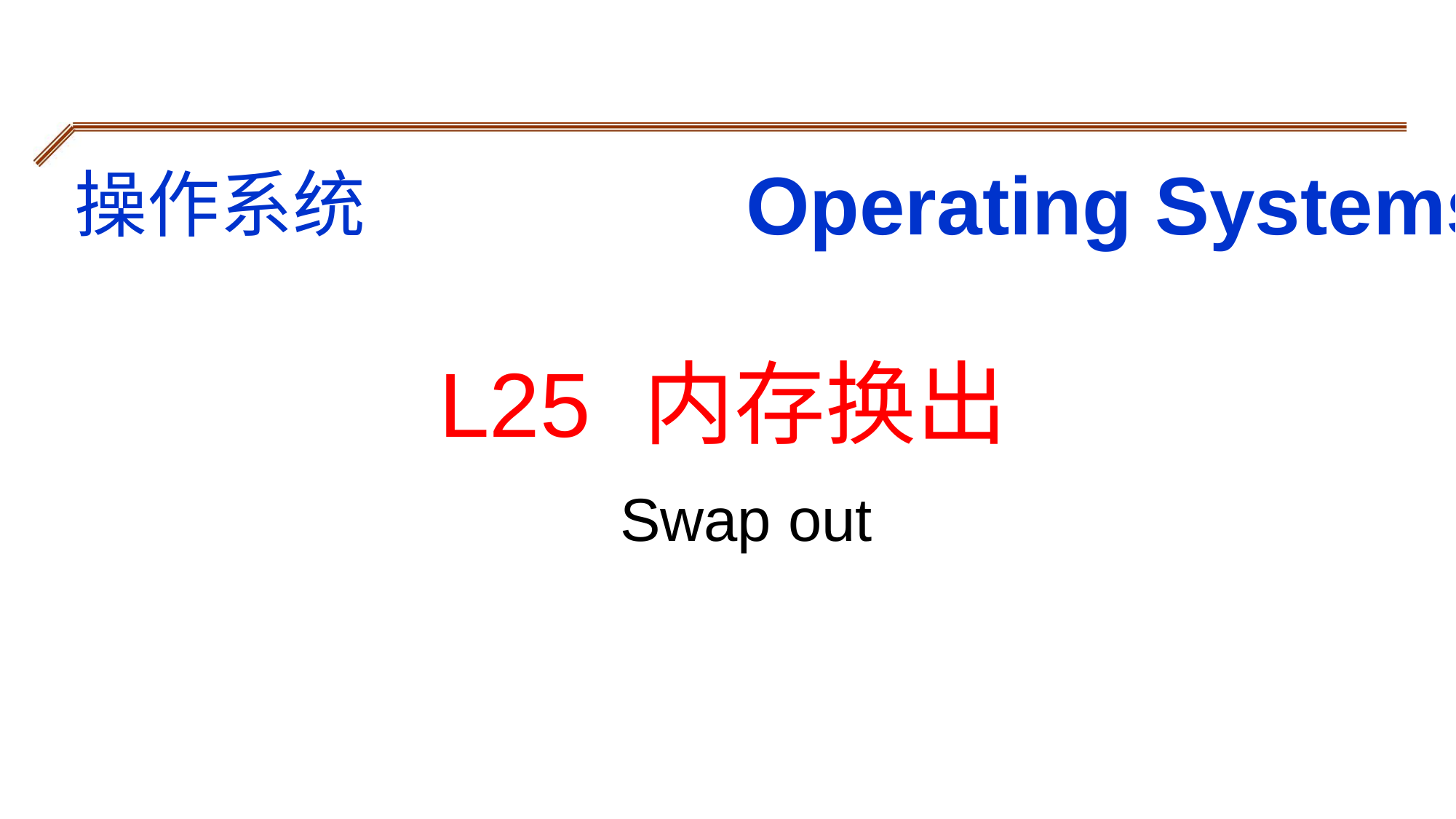

Operating Systems
操作系统
L25 内存换出
Swap out